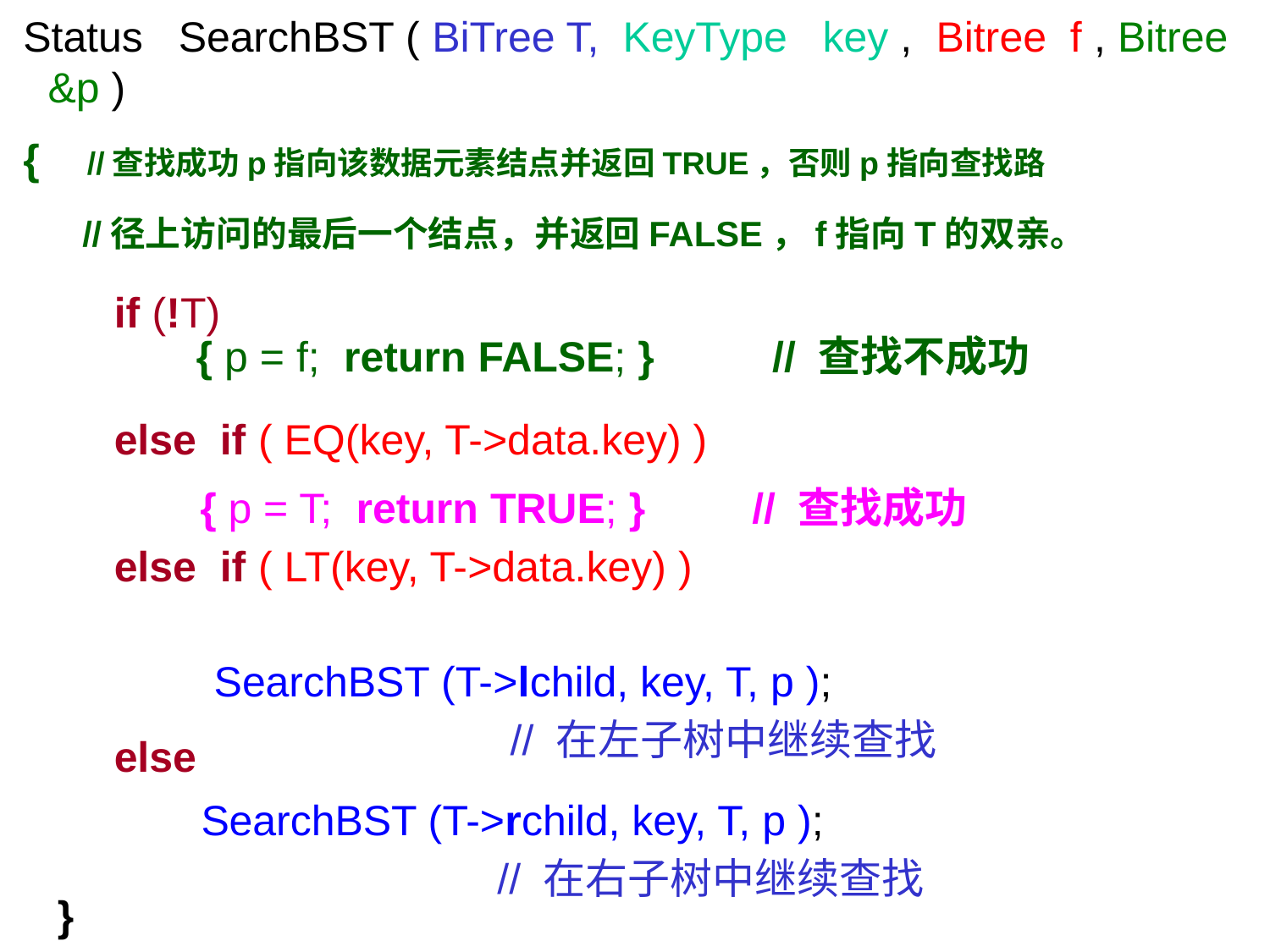

Status   SearchBST ( BiTree T,  KeyType   key ,  Bitree  f , Bitree &p )
{    //查找成功p指向该数据元素结点并返回TRUE，否则p指向查找路
     //径上访问的最后一个结点，并返回FALSE，f指向T的双亲。
if (!T)

else  if ( EQ(key, T->data.key) )

else  if ( LT(key, T->data.key) )

else
{ p = f;  return FALSE; }          // 查找不成功
{ p = T;  return TRUE; }         // 查找成功
SearchBST (T->lchild, key, T, p );
                         // 在左子树中继续查找
SearchBST (T->rchild, key, T, p );
                         // 在右子树中继续查找
}